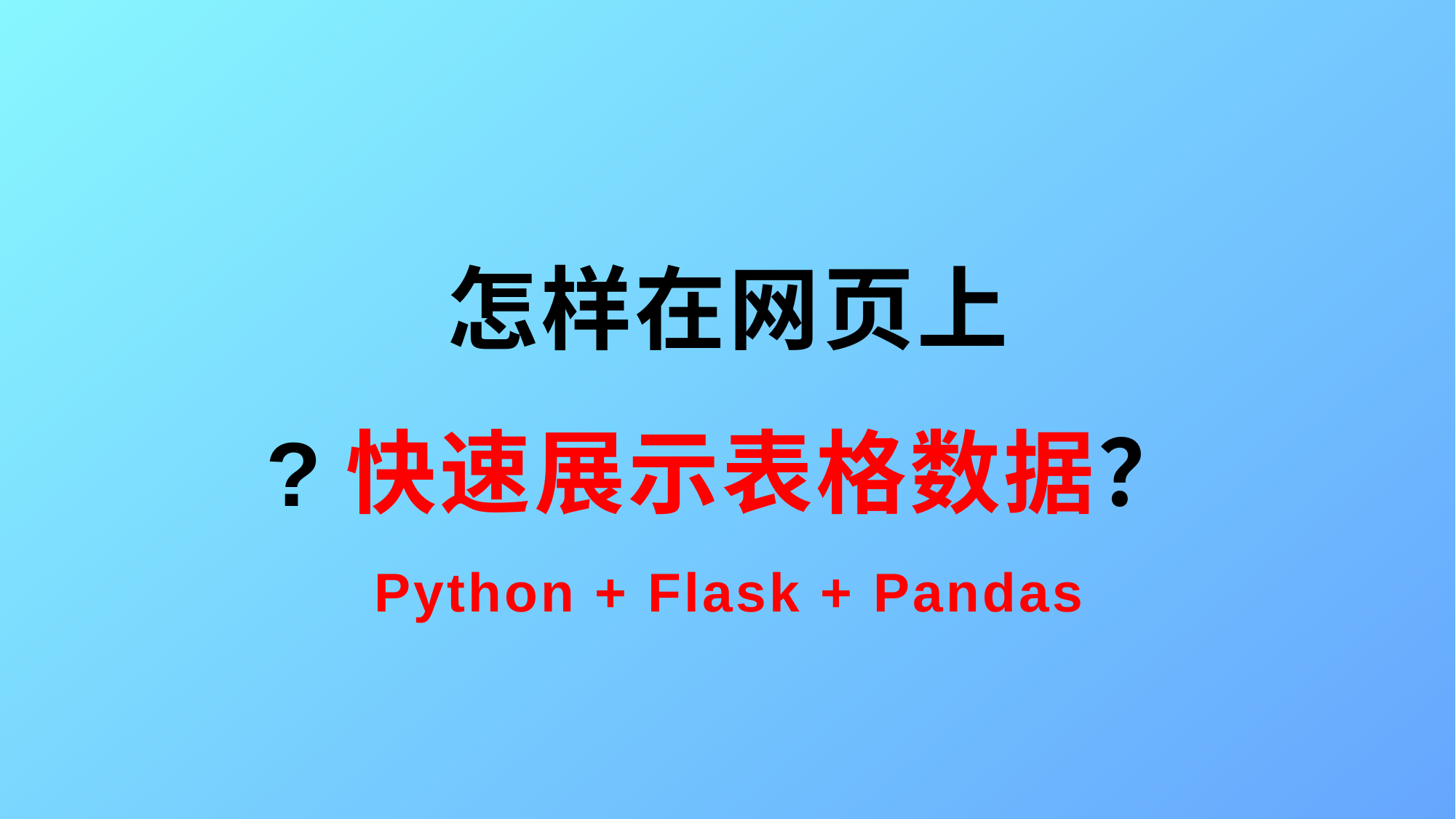

# 怎样在网页上 ?快速展示表格数据？ Python + Flask + Pandas